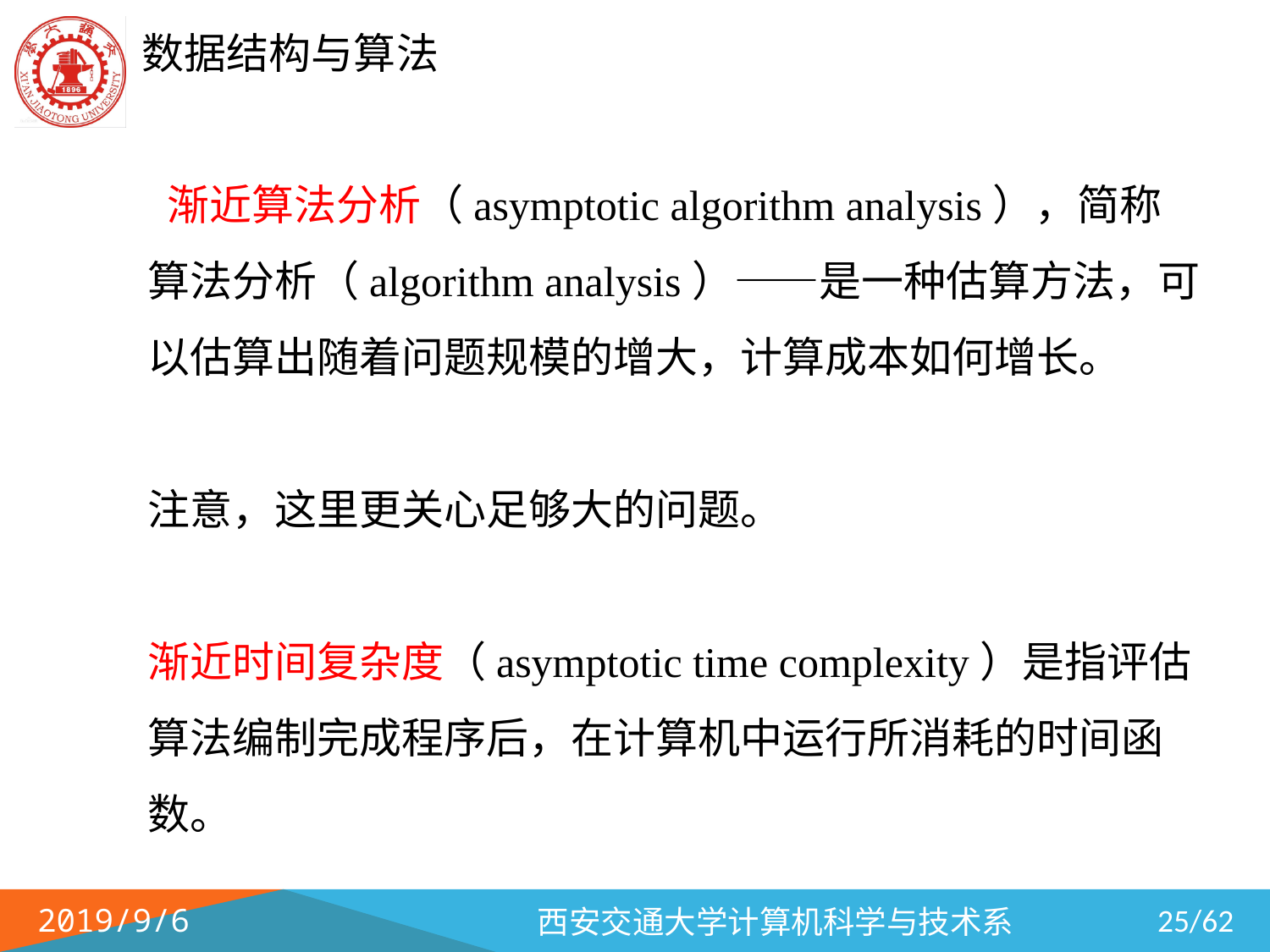

渐近算法分析（asymptotic algorithm analysis），简称算法分析（algorithm analysis）——是一种估算方法，可以估算出随着问题规模的增大，计算成本如何增长。

注意，这里更关心足够大的问题。

渐近时间复杂度（asymptotic time complexity）是指评估算法编制完成程序后，在计算机中运行所消耗的时间函数。